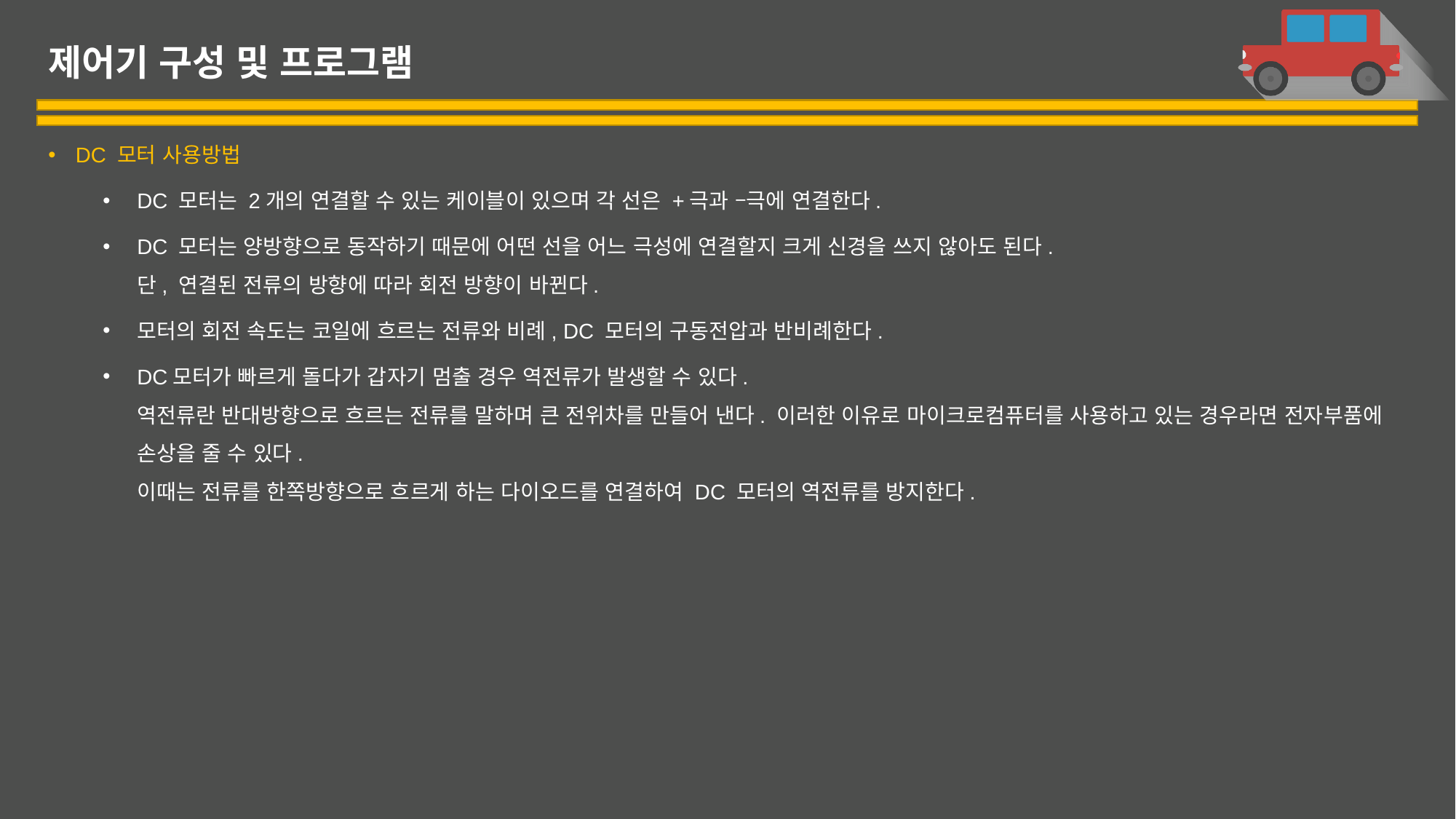

# 제어기 구성 및 프로그램
DC 모터 사용방법
DC 모터는 2개의 연결할 수 있는 케이블이 있으며 각 선은 +극과 –극에 연결한다.
DC 모터는 양방향으로 동작하기 때문에 어떤 선을 어느 극성에 연결할지 크게 신경을 쓰지 않아도 된다.
단, 연결된 전류의 방향에 따라 회전 방향이 바뀐다.
모터의 회전 속도는 코일에 흐르는 전류와 비례, DC 모터의 구동전압과 반비례한다.
DC모터가 빠르게 돌다가 갑자기 멈출 경우 역전류가 발생할 수 있다.
역전류란 반대방향으로 흐르는 전류를 말하며 큰 전위차를 만들어 낸다. 이러한 이유로 마이크로컴퓨터를 사용하고 있는 경우라면 전자부품에 손상을 줄 수 있다.
이때는 전류를 한쪽방향으로 흐르게 하는 다이오드를 연결하여 DC 모터의 역전류를 방지한다.